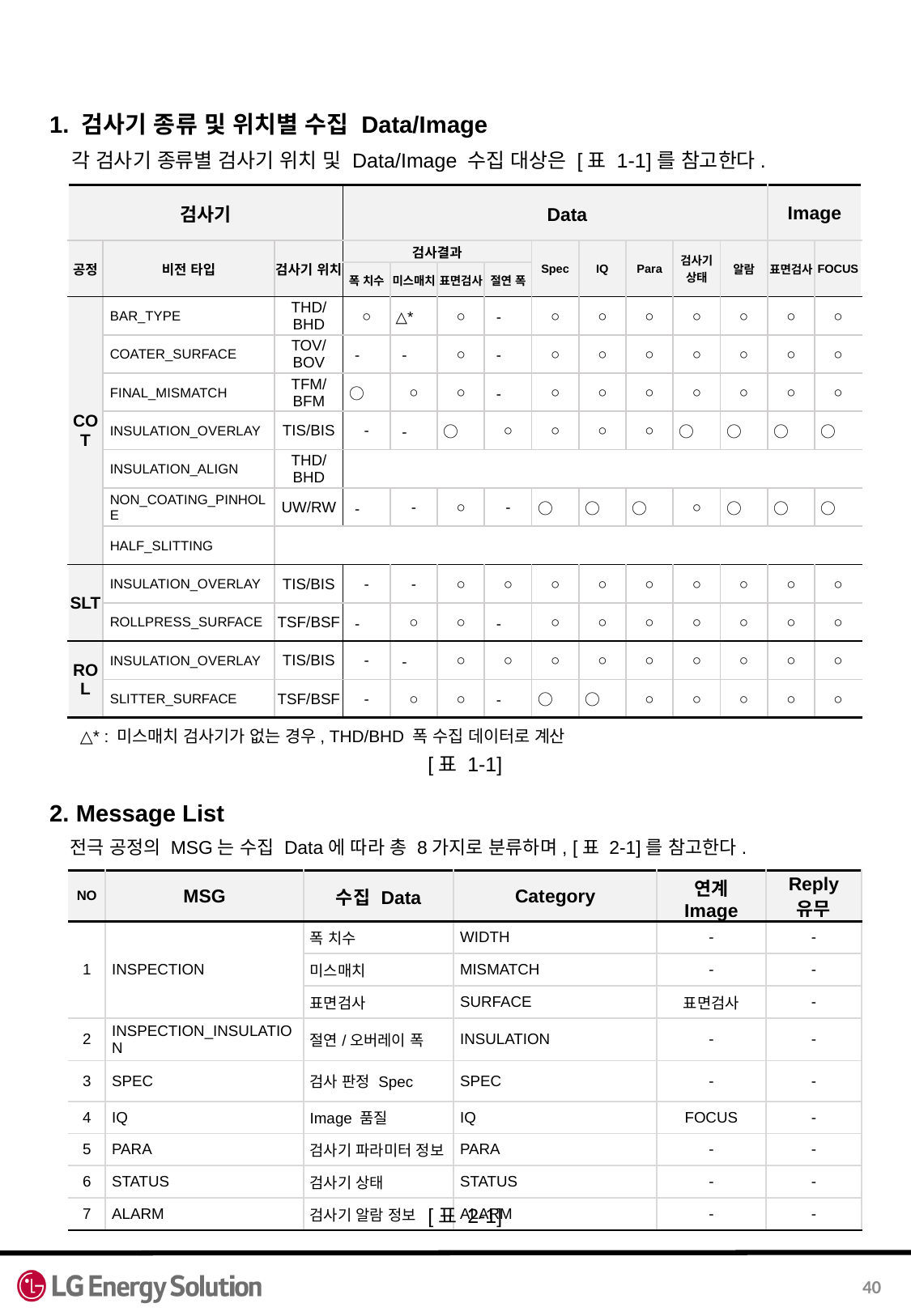

1. 검사기 종류 및 위치별 수집 Data/Image
   각 검사기 종류별 검사기 위치 및 Data/Image 수집 대상은 [표 1-1]를 참고한다.

2. Message List
   전극 공정의 MSG는 수집 Data에 따라 총 8가지로 분류하며, [표 2-1]를 참고한다.

| 검사기 |  |  | Data |  |  |  |  |  |  |  |  | Image |  |
| --- | --- | --- | --- | --- | --- | --- | --- | --- | --- | --- | --- | --- | --- |
| 공정 | 비전 타입 | 검사기 위치 | 검사결과 |  |  |  | Spec | IQ | Para | 검사기 상태 | 알람 | 표면검사 | FOCUS |
|  |  |  | 폭 치수 | 미스매치 | 표면검사 | 절연 폭 |  |  |  |  |  |  |  |
| COT | BAR\_TYPE | THD/BHD | ○ | △\* | ○ | - | ○ | ○ | ○ | ○ | ○ | ○ | ○ |
|  | COATER\_SURFACE | TOV/BOV | - | - | ○ | - | ○ | ○ | ○ | ○ | ○ | ○ | ○ |
|  | FINAL\_MISMATCH | TFM/BFM | ○ | ○ | ○ | - | ○ | ○ | ○ | ○ | ○ | ○ | ○ |
|  | INSULATION\_OVERLAY | TIS/BIS | - | - | ○ | ○ | ○ | ○ | ○ | ○ | ○ | ○ | ○ |
|  | INSULATION\_ALIGN | THD/BHD |  |  |  |  |  |  |  |  |  |  |  |
|  | NON\_COATING\_PINHOLE | UW/RW | - | - | ○ | - | ○ | ○ | ○ | ○ | ○ | ○ | ○ |
|  | HALF\_SLITTING |  |  |  |  |  |  |  |  |  |  |  |  |
| SLT | INSULATION\_OVERLAY | TIS/BIS | - | - | ○ | ○ | ○ | ○ | ○ | ○ | ○ | ○ | ○ |
|  | ROLLPRESS\_SURFACE | TSF/BSF | - | ○ | ○ | - | ○ | ○ | ○ | ○ | ○ | ○ | ○ |
| ROL | INSULATION\_OVERLAY | TIS/BIS | - | - | ○ | ○ | ○ | ○ | ○ | ○ | ○ | ○ | ○ |
|  | SLITTER\_SURFACE | TSF/BSF | - | ○ | ○ | - | ○ | ○ | ○ | ○ | ○ | ○ | ○ |
4.NORMAL FUNCTION
△* : 미스매치 검사기가 없는 경우, THD/BHD 폭 수집 데이터로 계산
[표 1-1]
| NO | MSG | 수집 Data | Category | 연계 Image | Reply 유무 |
| --- | --- | --- | --- | --- | --- |
| 1 | INSPECTION | 폭 치수 | WIDTH | - | - |
|  |  | 미스매치 | MISMATCH | - | - |
|  |  | 표면검사 | SURFACE | 표면검사 | - |
| 2 | INSPECTION\_INSULATION | 절연/오버레이 폭 | INSULATION | - | - |
| 3 | SPEC | 검사 판정 Spec | SPEC | - | - |
| 4 | IQ | Image 품질 | IQ | FOCUS | - |
| 5 | PARA | 검사기 파라미터 정보 | PARA | - | - |
| 6 | STATUS | 검사기 상태 | STATUS | - | - |
| 7 | ALARM | 검사기 알람 정보 | ALARM | - | - |
[표 2-1]
40